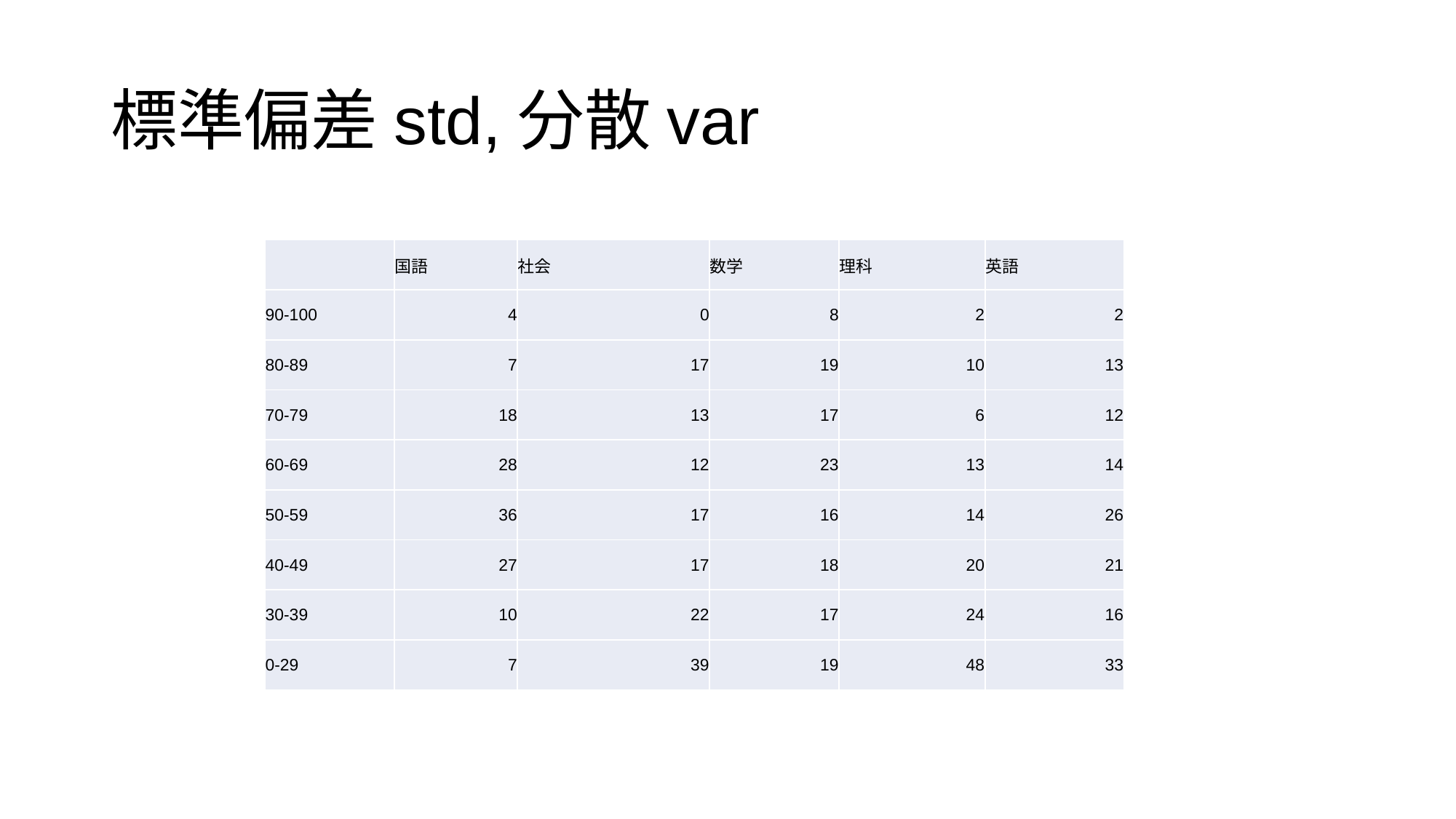

# 標準偏差std,分散var
|  | 国語 | 社会 | 数学 | 理科 | 英語 |
| --- | --- | --- | --- | --- | --- |
| 90-100 | 4 | 0 | 8 | 2 | 2 |
| 80-89 | 7 | 17 | 19 | 10 | 13 |
| 70-79 | 18 | 13 | 17 | 6 | 12 |
| 60-69 | 28 | 12 | 23 | 13 | 14 |
| 50-59 | 36 | 17 | 16 | 14 | 26 |
| 40-49 | 27 | 17 | 18 | 20 | 21 |
| 30-39 | 10 | 22 | 17 | 24 | 16 |
| 0-29 | 7 | 39 | 19 | 48 | 33 |